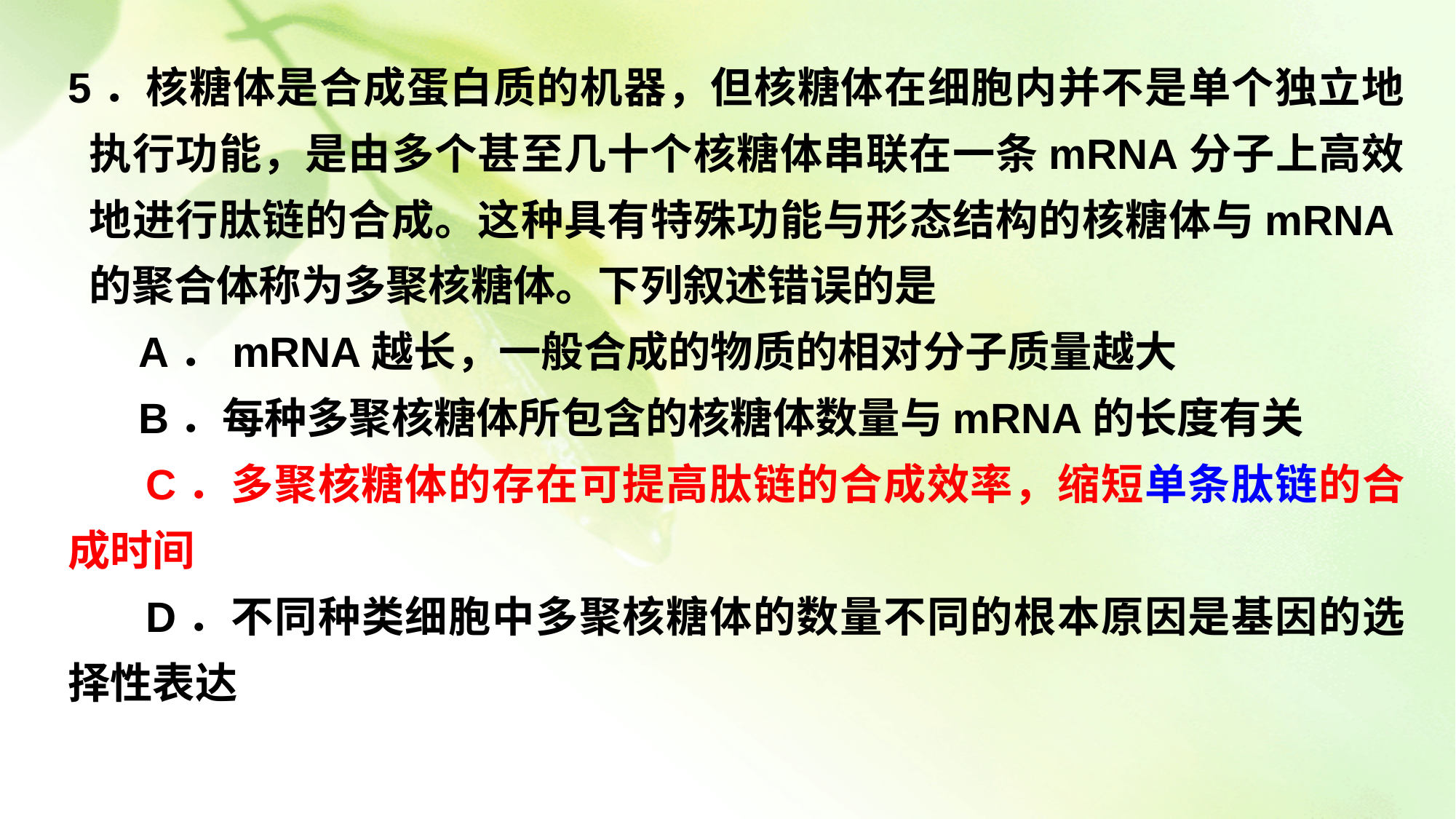

5．核糖体是合成蛋白质的机器，但核糖体在细胞内并不是单个独立地执行功能，是由多个甚至几十个核糖体串联在一条mRNA分子上高效地进行肽链的合成。这种具有特殊功能与形态结构的核糖体与mRNA的聚合体称为多聚核糖体。下列叙述错误的是
      A．mRNA越长，一般合成的物质的相对分子质量越大
      B．每种多聚核糖体所包含的核糖体数量与mRNA的长度有关
      C．多聚核糖体的存在可提高肽链的合成效率，缩短单条肽链的合成时间
      D．不同种类细胞中多聚核糖体的数量不同的根本原因是基因的选择性表达